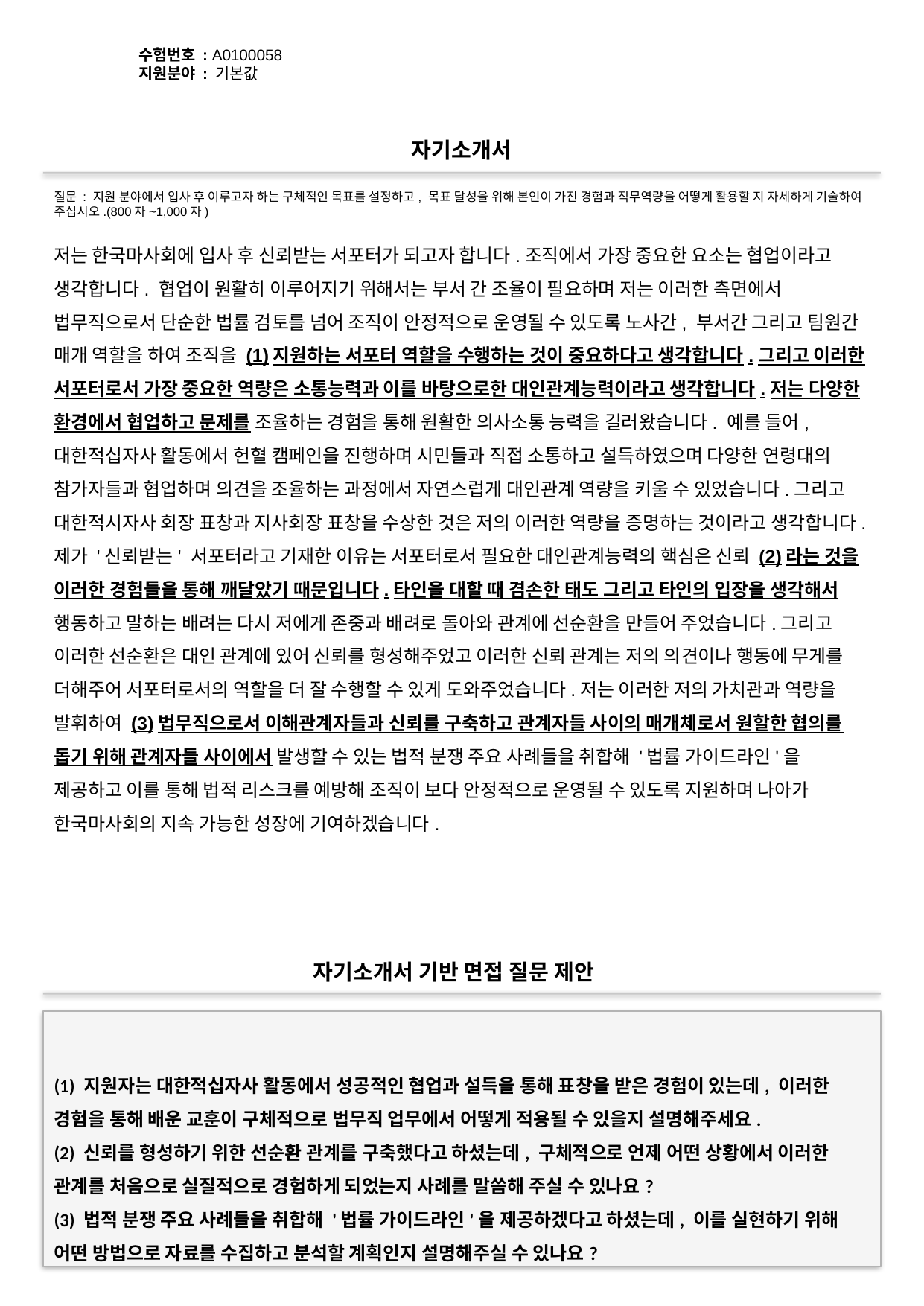

수험번호 : A0100058
지원분야 : 기본값
#

자기소개서

질문 : 지원 분야에서 입사 후 이루고자 하는 구체적인 목표를 설정하고, 목표 달성을 위해 본인이 가진 경험과 직무역량을 어떻게 활용할 지 자세하게 기술하여 주십시오.(800자~1,000자)

저는 한국마사회에 입사 후 신뢰받는 서포터가 되고자 합니다.조직에서 가장 중요한 요소는 협업이라고 생각합니다. 협업이 원활히 이루어지기 위해서는 부서 간 조율이 필요하며 저는 이러한 측면에서 법무직으로서 단순한 법률 검토를 넘어 조직이 안정적으로 운영될 수 있도록 노사간, 부서간 그리고 팀원간 매개 역할을 하여 조직을 (1)지원하는 서포터 역할을 수행하는 것이 중요하다고 생각합니다.그리고 이러한 서포터로서 가장 중요한 역량은 소통능력과 이를 바탕으로한 대인관계능력이라고 생각합니다.저는 다양한 환경에서 협업하고 문제를 조율하는 경험을 통해 원활한 의사소통 능력을 길러왔습니다. 예를 들어, 대한적십자사 활동에서 헌혈 캠페인을 진행하며 시민들과 직접 소통하고 설득하였으며 다양한 연령대의 참가자들과 협업하며 의견을 조율하는 과정에서 자연스럽게 대인관계 역량을 키울 수 있었습니다.그리고 대한적시자사 회장 표창과 지사회장 표창을 수상한 것은 저의 이러한 역량을 증명하는 것이라고 생각합니다.제가 '신뢰받는' 서포터라고 기재한 이유는 서포터로서 필요한 대인관계능력의 핵심은 신뢰 (2)라는 것을 이러한 경험들을 통해 깨달았기 때문입니다.타인을 대할 때 겸손한 태도 그리고 타인의 입장을 생각해서 행동하고 말하는 배려는 다시 저에게 존중과 배려로 돌아와 관계에 선순환을 만들어 주었습니다.그리고 이러한 선순환은 대인 관계에 있어 신뢰를 형성해주었고 이러한 신뢰 관계는 저의 의견이나 행동에 무게를 더해주어 서포터로서의 역할을 더 잘 수행할 수 있게 도와주었습니다.저는 이러한 저의 가치관과 역량을 발휘하여 (3)법무직으로서 이해관계자들과 신뢰를 구축하고 관계자들 사이의 매개체로서 원할한 협의를 돕기 위해 관계자들 사이에서 발생할 수 있는 법적 분쟁 주요 사례들을 취합해 '법률 가이드라인'을 제공하고 이를 통해 법적 리스크를 예방해 조직이 보다 안정적으로 운영될 수 있도록 지원하며 나아가 한국마사회의 지속 가능한 성장에 기여하겠습니다.

자기소개서 기반 면접 질문 제안

(1) 지원자는 대한적십자사 활동에서 성공적인 협업과 설득을 통해 표창을 받은 경험이 있는데, 이러한 경험을 통해 배운 교훈이 구체적으로 법무직 업무에서 어떻게 적용될 수 있을지 설명해주세요.
(2) 신뢰를 형성하기 위한 선순환 관계를 구축했다고 하셨는데, 구체적으로 언제 어떤 상황에서 이러한 관계를 처음으로 실질적으로 경험하게 되었는지 사례를 말씀해 주실 수 있나요?
(3) 법적 분쟁 주요 사례들을 취합해 '법률 가이드라인'을 제공하겠다고 하셨는데, 이를 실현하기 위해 어떤 방법으로 자료를 수집하고 분석할 계획인지 설명해주실 수 있나요?